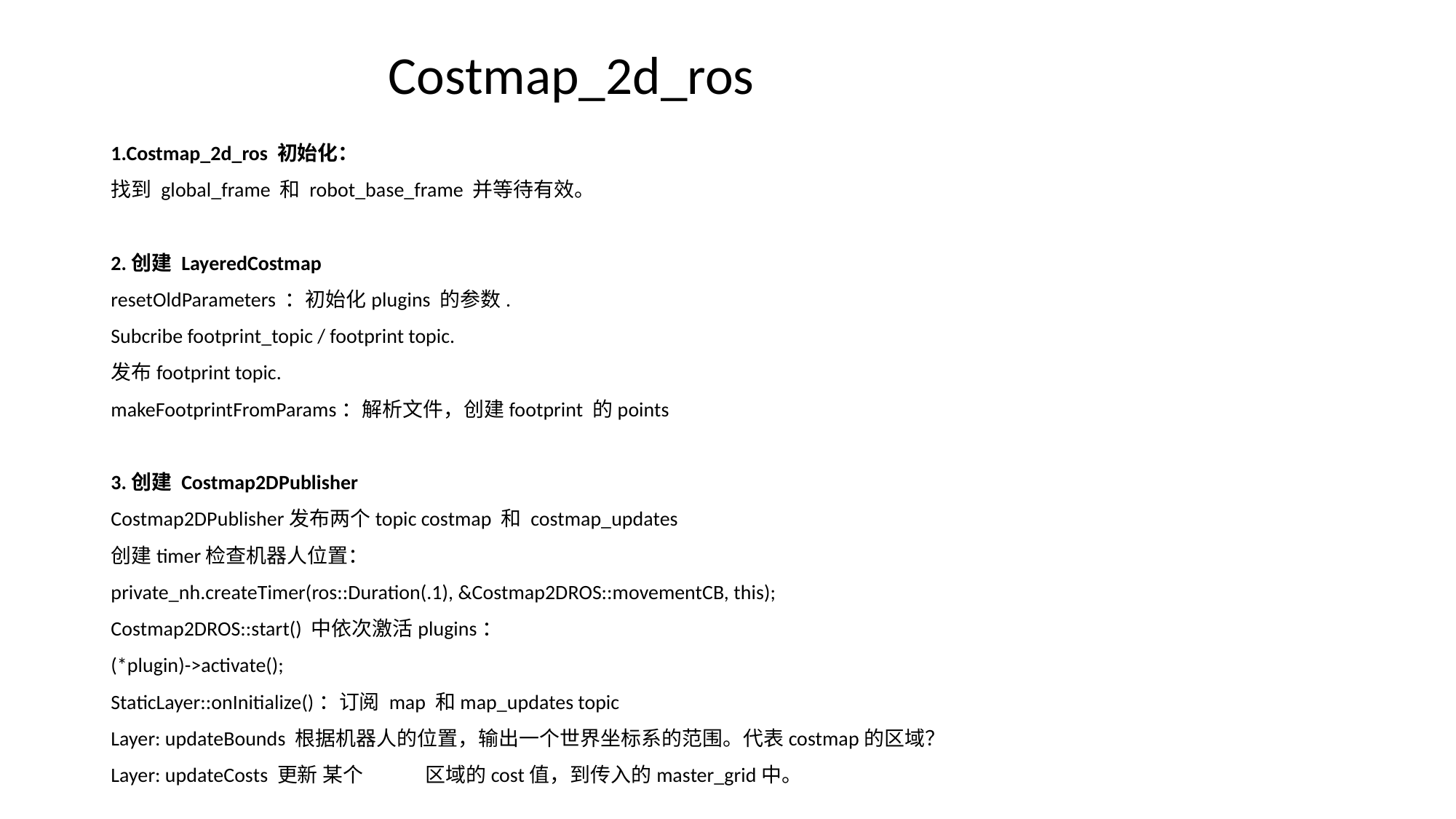

# Costmap_2d_ros
1.Costmap_2d_ros 初始化：
找到 global_frame 和 robot_base_frame 并等待有效。

2.创建 LayeredCostmap
resetOldParameters ：初始化plugins 的参数.
Subcribe footprint_topic / footprint topic.
发布footprint topic.
makeFootprintFromParams：解析文件，创建footprint 的points

3.创建 Costmap2DPublisher
Costmap2DPublisher发布两个topic costmap 和 costmap_updates
创建timer检查机器人位置：
private_nh.createTimer(ros::Duration(.1), &Costmap2DROS::movementCB, this);
Costmap2DROS::start() 中依次激活plugins：
(*plugin)->activate();
StaticLayer::onInitialize()：订阅 map 和map_updates topic
Layer: updateBounds 根据机器人的位置，输出一个世界坐标系的范围。代表costmap的区域？
Layer: updateCosts 更新 某个	区域的cost值，到传入的master_grid中。